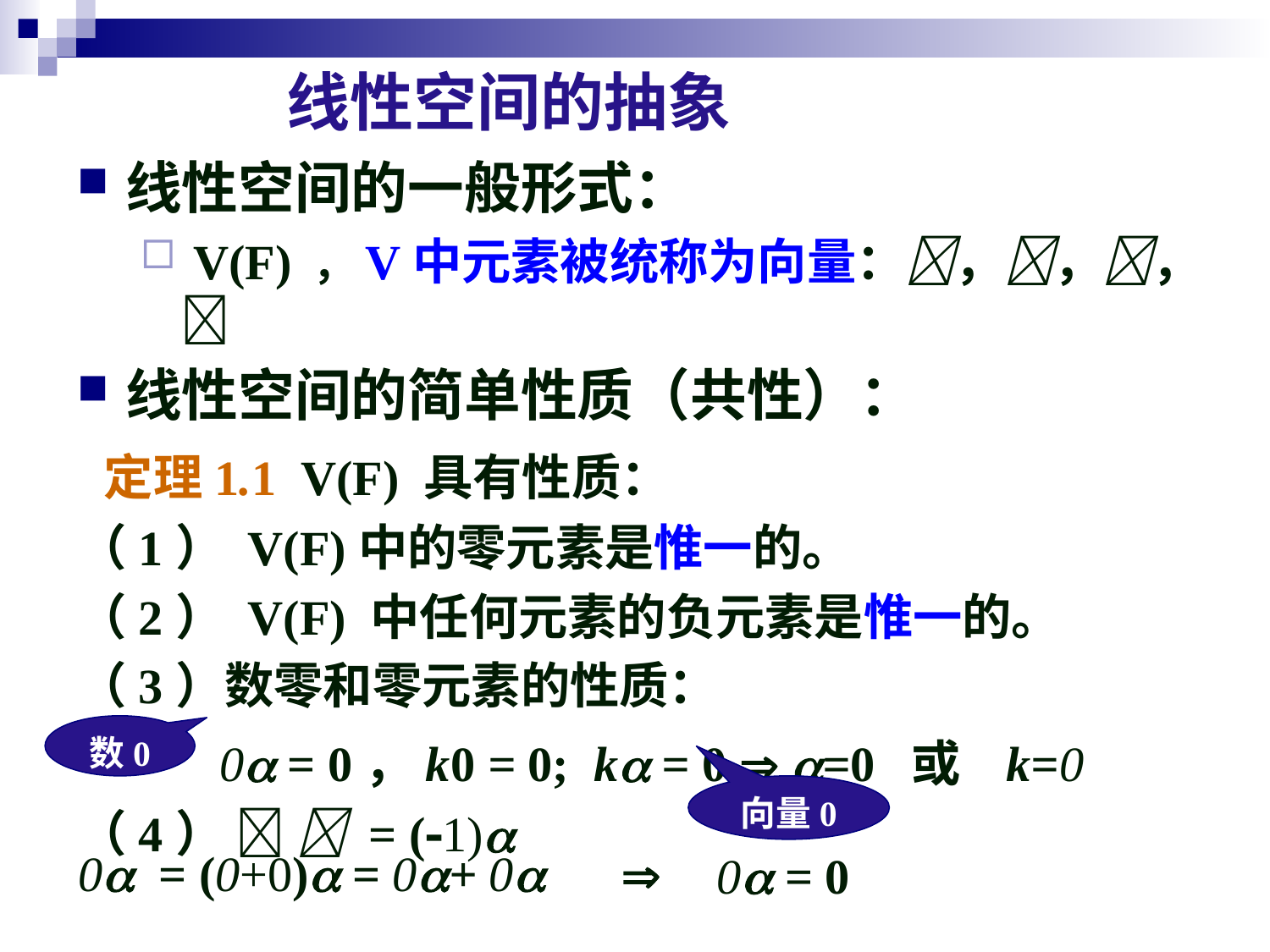

# 线性空间的抽象
线性空间的一般形式：
 V(F) ，V中元素被统称为向量：α，β，γ，…
线性空间的简单性质（共性）：
 定理1.1  V(F) 具有性质：
（1） V(F)中的零元素是惟一的。
（2） V(F) 中任何元素的负元素是惟一的。
（3）数零和零元素的性质：
          0α = 0，k0 = 0;  kα = 0 ⇒ α=0  或   k=0
（4） − α = (−1)α
数0
向量0
0α  = (0+0)α = 0α+ 0α

⇒
0α = 0